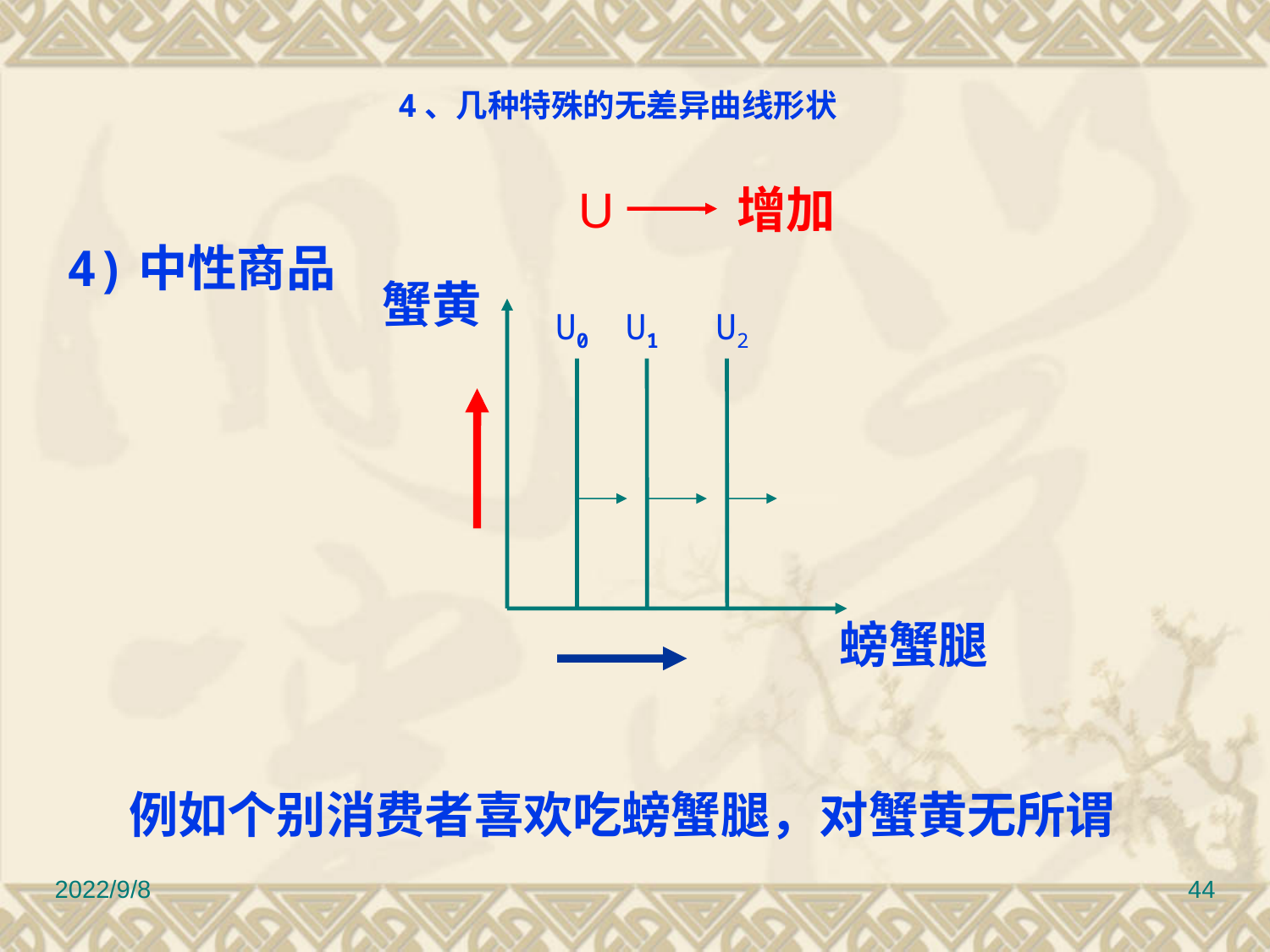

4、几种特殊的无差异曲线形状
U        增加

4)中性商品
蟹黄

U0
U1
U2

螃蟹腿

例如个别消费者喜欢吃螃蟹腿，对蟹黄无所谓
2022/9/8
44